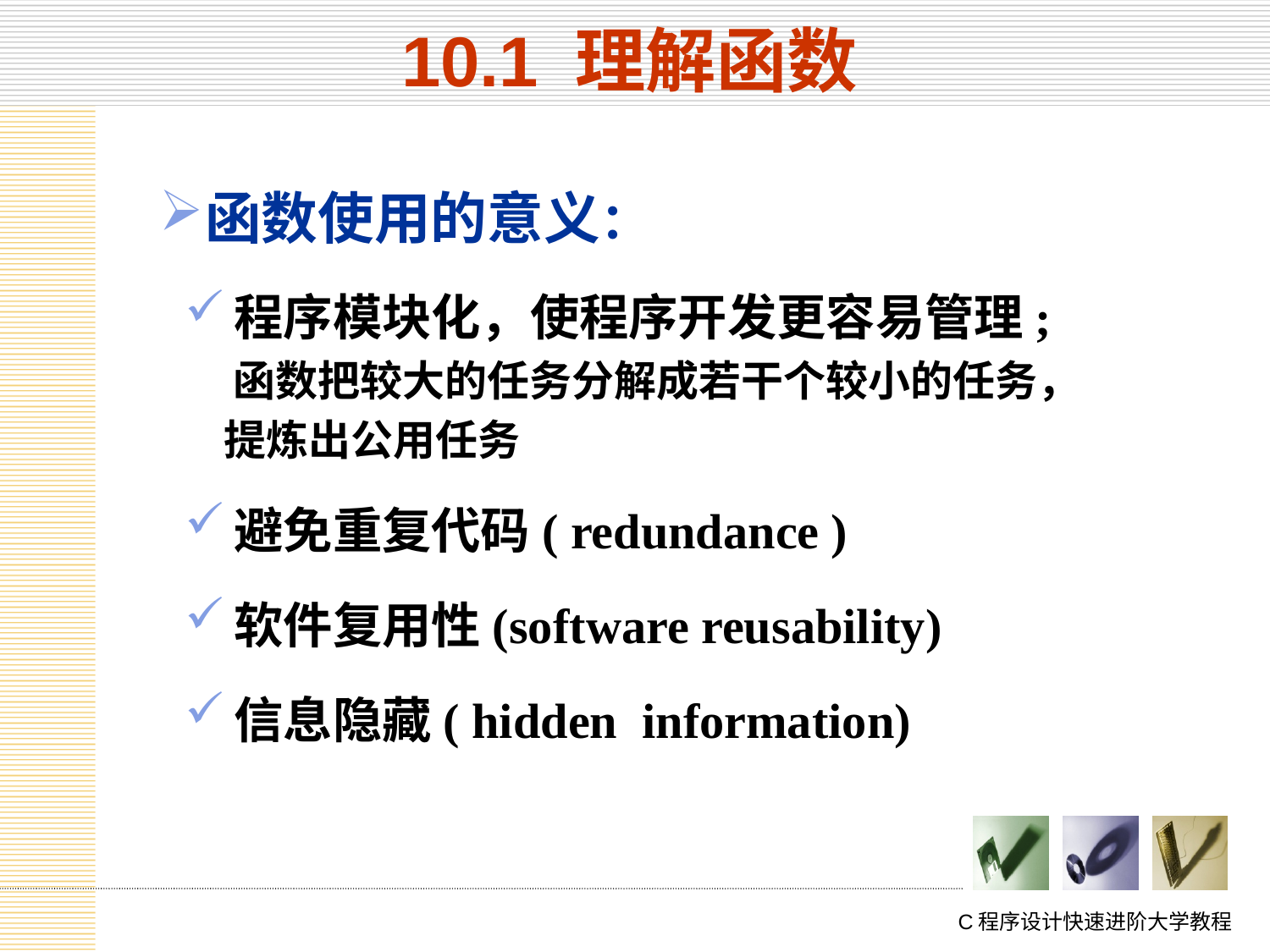

# 10.1 理解函数
函数使用的意义：
程序模块化，使程序开发更容易管理;
    函数把较大的任务分解成若干个较小的任务，
   提炼出公用任务
避免重复代码( redundance )
软件复用性(software reusability)
信息隐藏( hidden  information)
6
C程序设计快速进阶大学教程